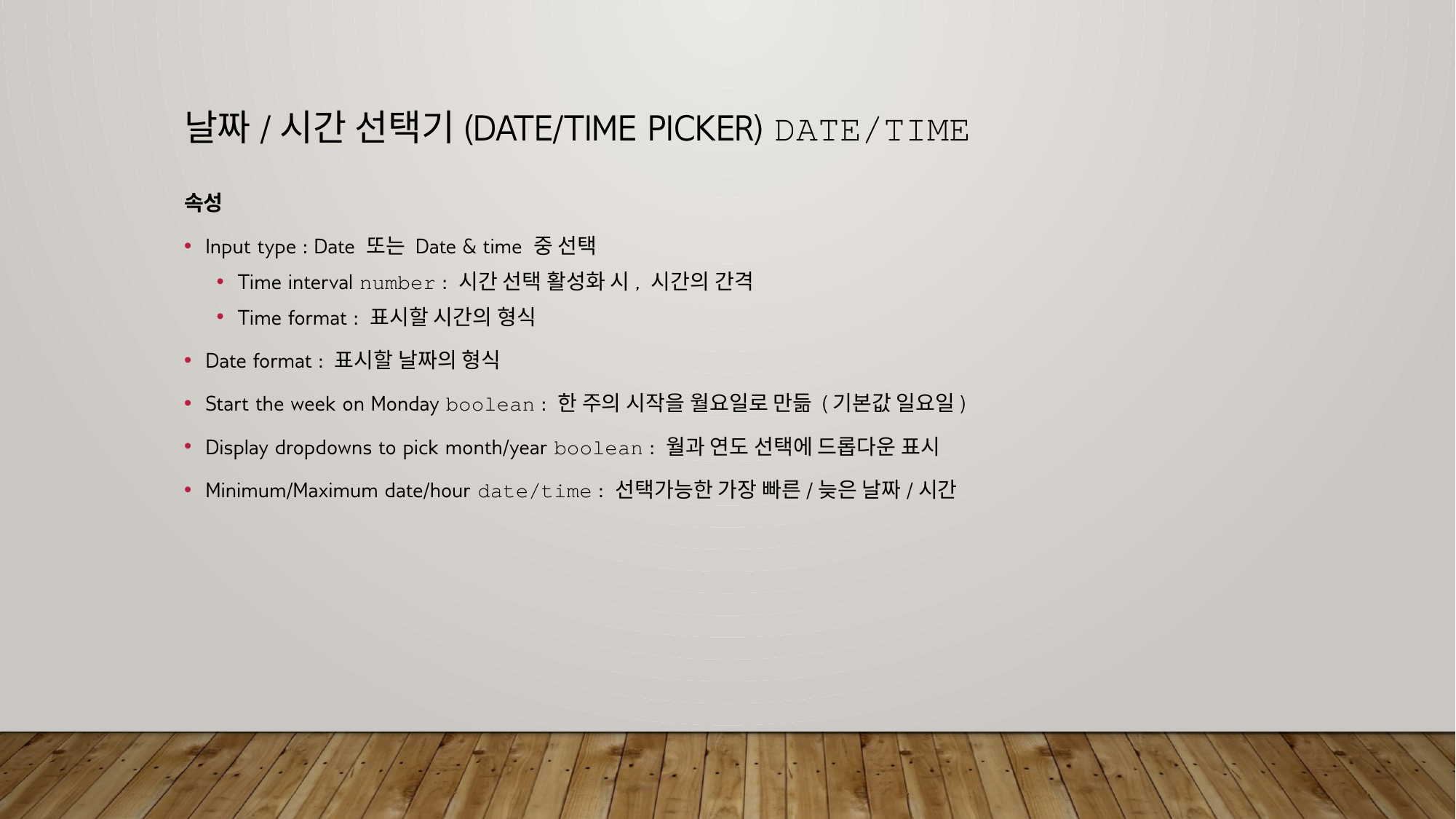

# 날짜/시간 선택기(Date/time picker) date/time
속성
Input type : Date 또는 Date & time 중 선택
Time interval number : 시간 선택 활성화 시, 시간의 간격
Time format : 표시할 시간의 형식
Date format : 표시할 날짜의 형식
Start the week on Monday boolean : 한 주의 시작을 월요일로 만듦 (기본값 일요일)
Display dropdowns to pick month/year boolean : 월과 연도 선택에 드롭다운 표시
Minimum/Maximum date/hour date/time : 선택가능한 가장 빠른/늦은 날짜/시간